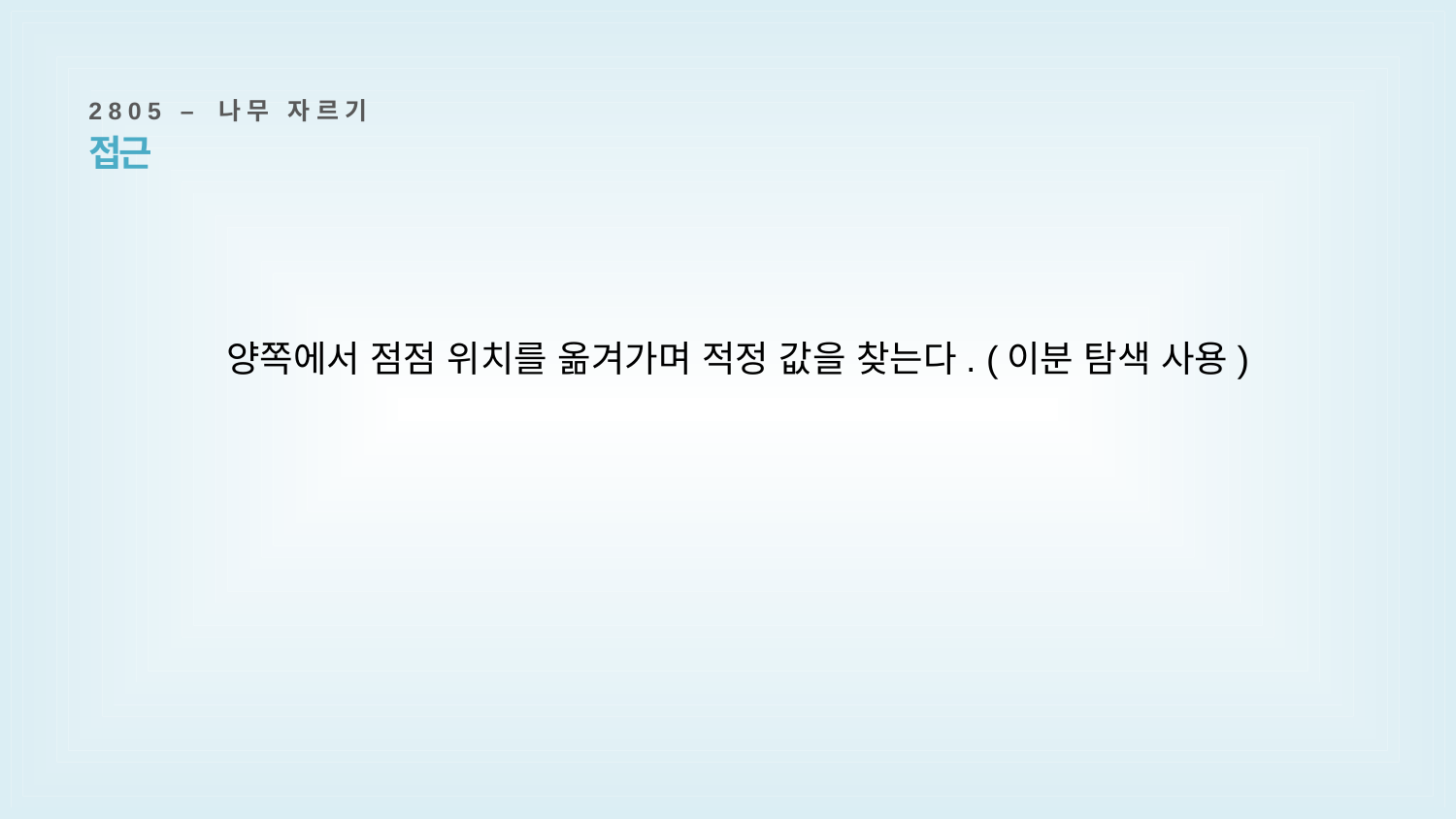

2805 – 나무 자르기
접근
양쪽에서 점점 위치를 옮겨가며 적정 값을 찾는다. (이분 탐색 사용)